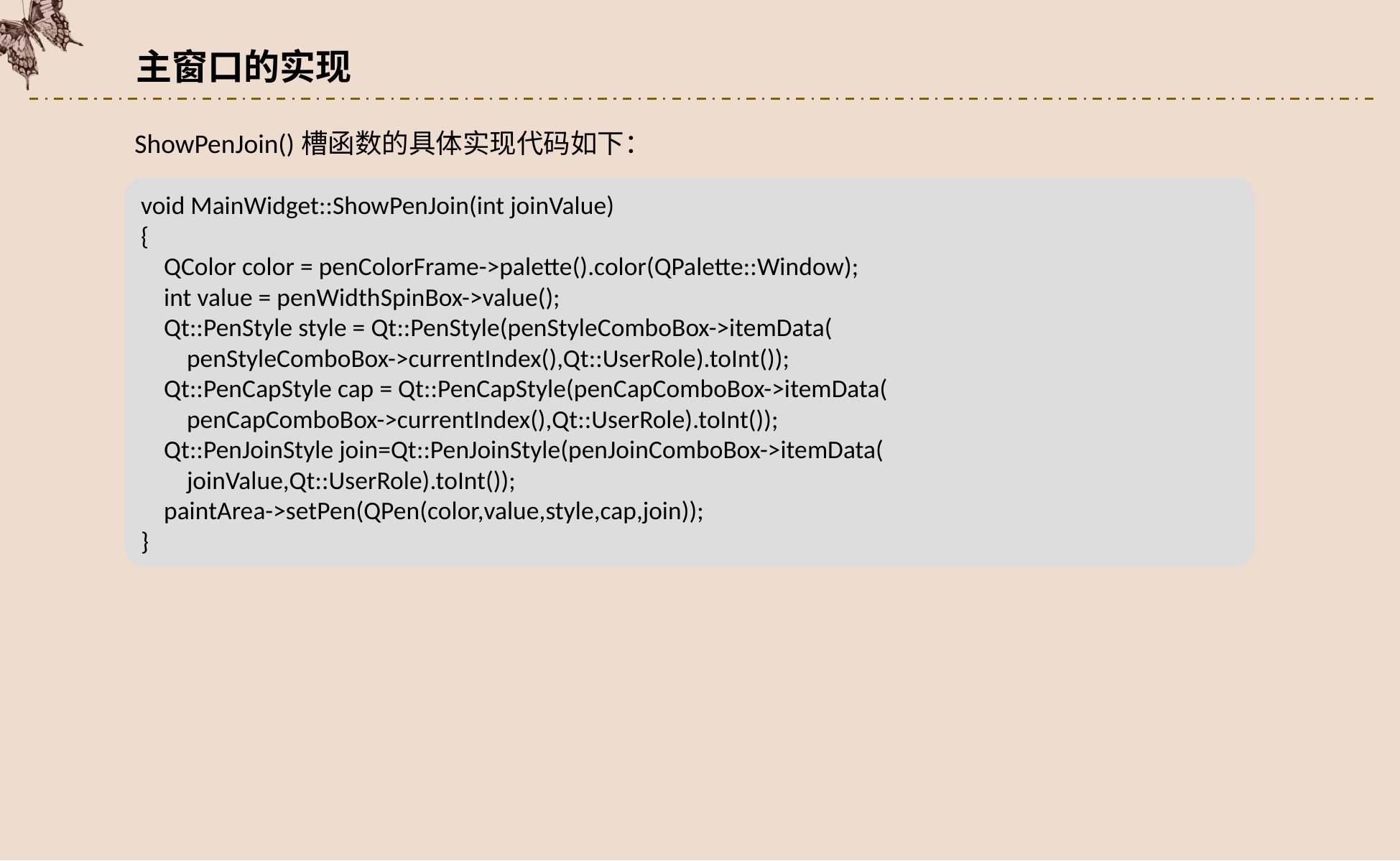

主窗口的实现
ShowPenJoin()槽函数的具体实现代码如下：
void MainWidget::ShowPenJoin(int joinValue)
{
    QColor color = penColorFrame->palette().color(QPalette::Window);
    int value = penWidthSpinBox->value();
    Qt::PenStyle style = Qt::PenStyle(penStyleComboBox->itemData(
        penStyleComboBox->currentIndex(),Qt::UserRole).toInt());
    Qt::PenCapStyle cap = Qt::PenCapStyle(penCapComboBox->itemData(
        penCapComboBox->currentIndex(),Qt::UserRole).toInt());
    Qt::PenJoinStyle join=Qt::PenJoinStyle(penJoinComboBox->itemData(
        joinValue,Qt::UserRole).toInt());
    paintArea->setPen(QPen(color,value,style,cap,join));
}